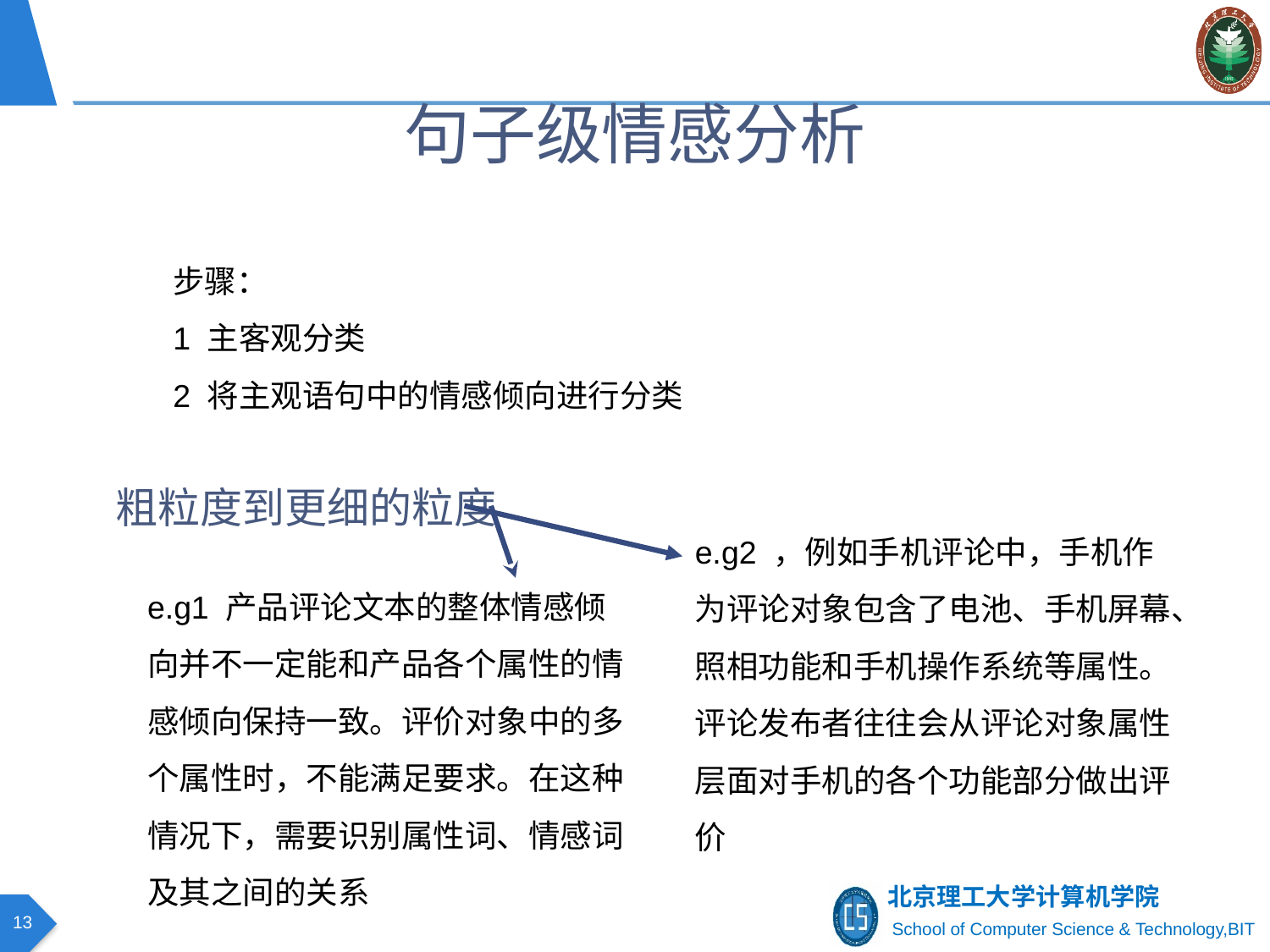

# 句子级情感分析
步骤：
1 主客观分类
2 将主观语句中的情感倾向进行分类
  粗粒度到更细的粒度

e.g2 ，例如手机评论中，手机作为评论对象包含了电池、手机屏幕、照相功能和手机操作系统等属性。评论发布者往往会从评论对象属性层面对手机的各个功能部分做出评价
e.g1 产品评论文本的整体情感倾向并不一定能和产品各个属性的情感倾向保持一致。评价对象中的多个属性时，不能满足要求。在这种情况下，需要识别属性词、情感词及其之间的关系
13